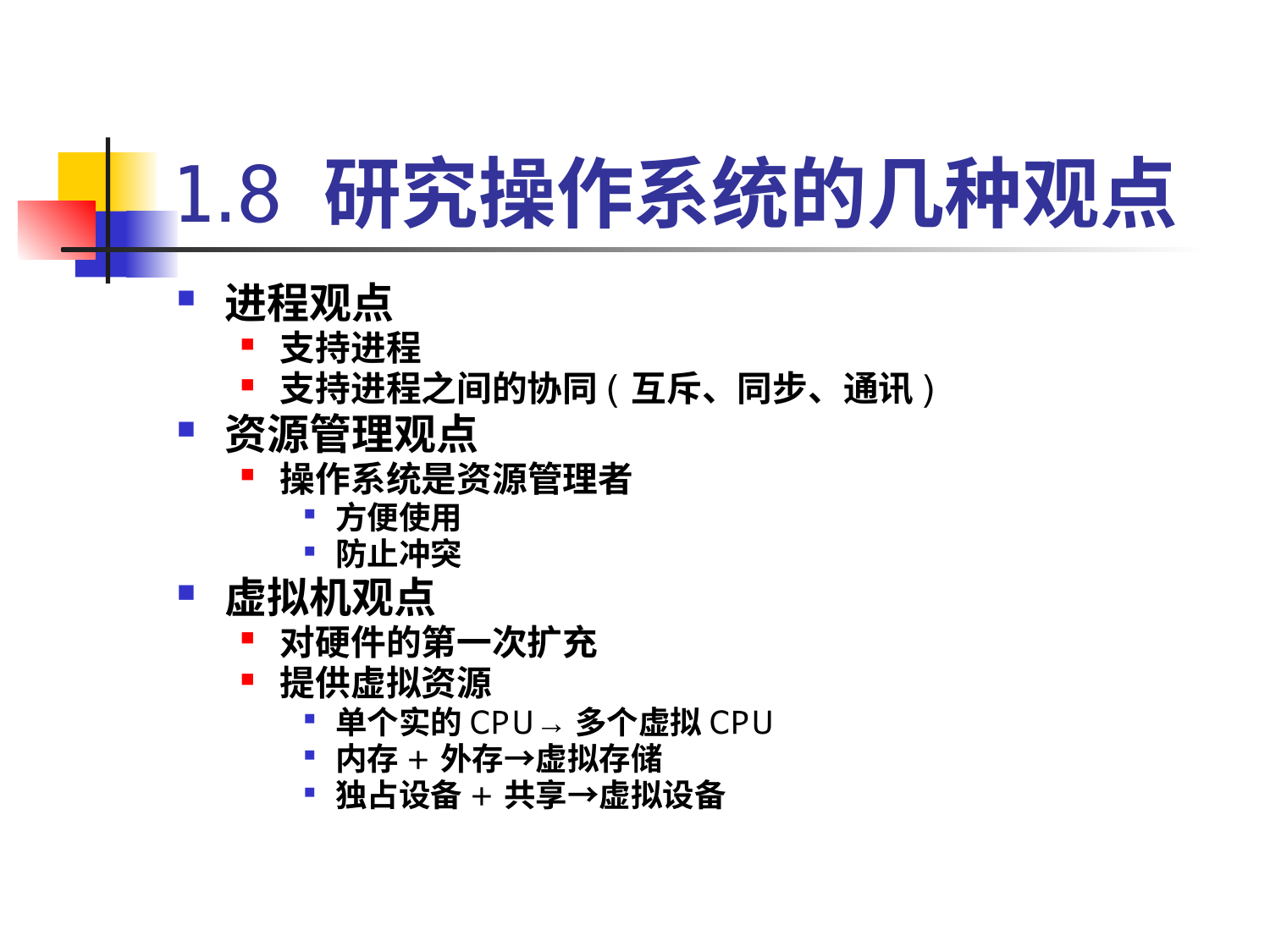

# 1.8 研究操作系统的几种观点
进程观点
支持进程
支持进程之间的协同(互斥、同步、通讯)
资源管理观点
操作系统是资源管理者
方便使用
防止冲突
虚拟机观点
对硬件的第一次扩充
提供虚拟资源
单个实的CPU→多个虚拟CPU
内存+外存→虚拟存储
独占设备+共享→虚拟设备